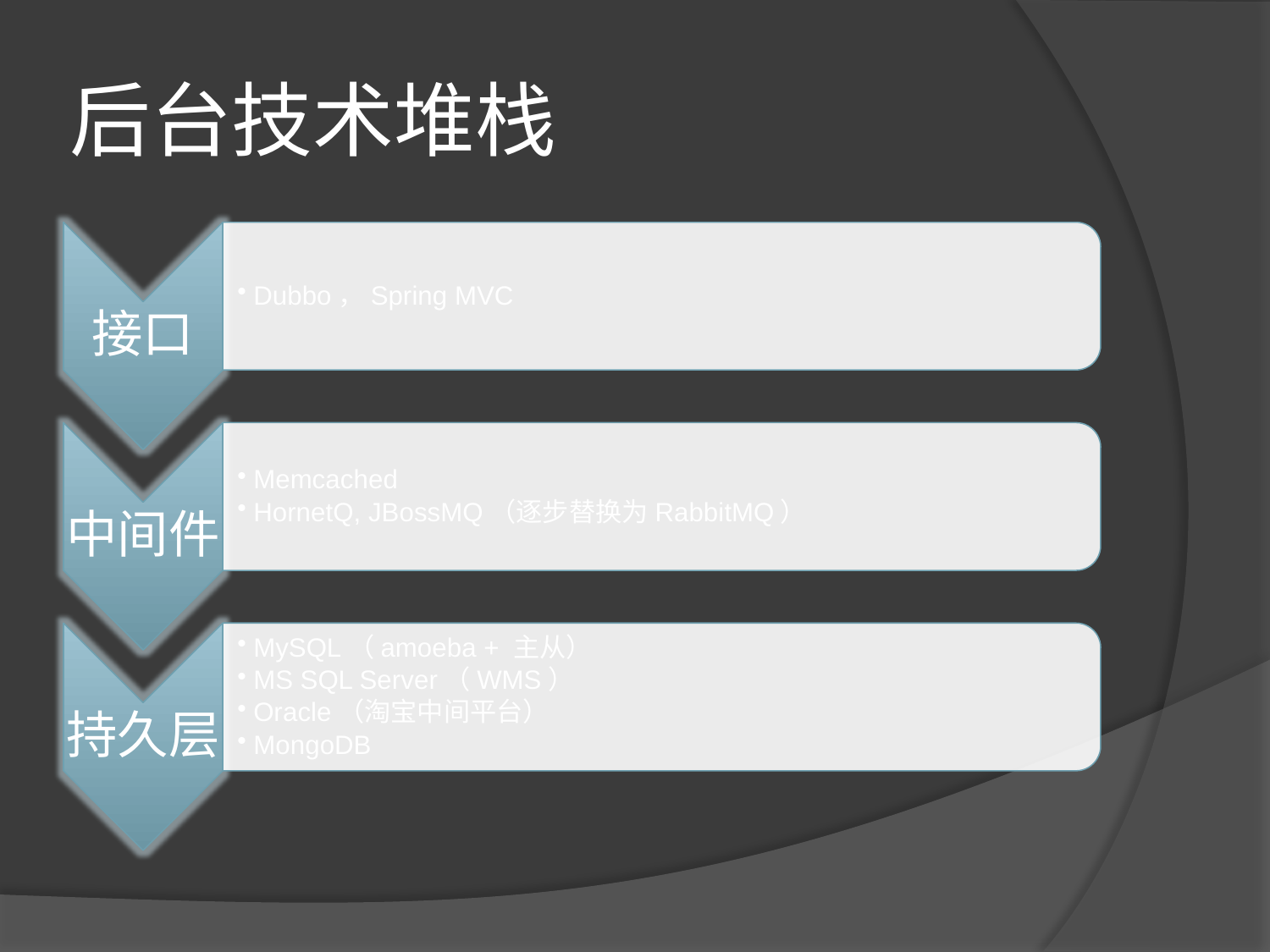

# 后台技术堆栈
接口
Dubbo，Spring MVC
中间件
Memcached
HornetQ, JBossMQ（逐步替换为RabbitMQ）
持久层
MySQL（amoeba + 主从）
MS SQL Server（WMS）
Oracle（淘宝中间平台）
MongoDB